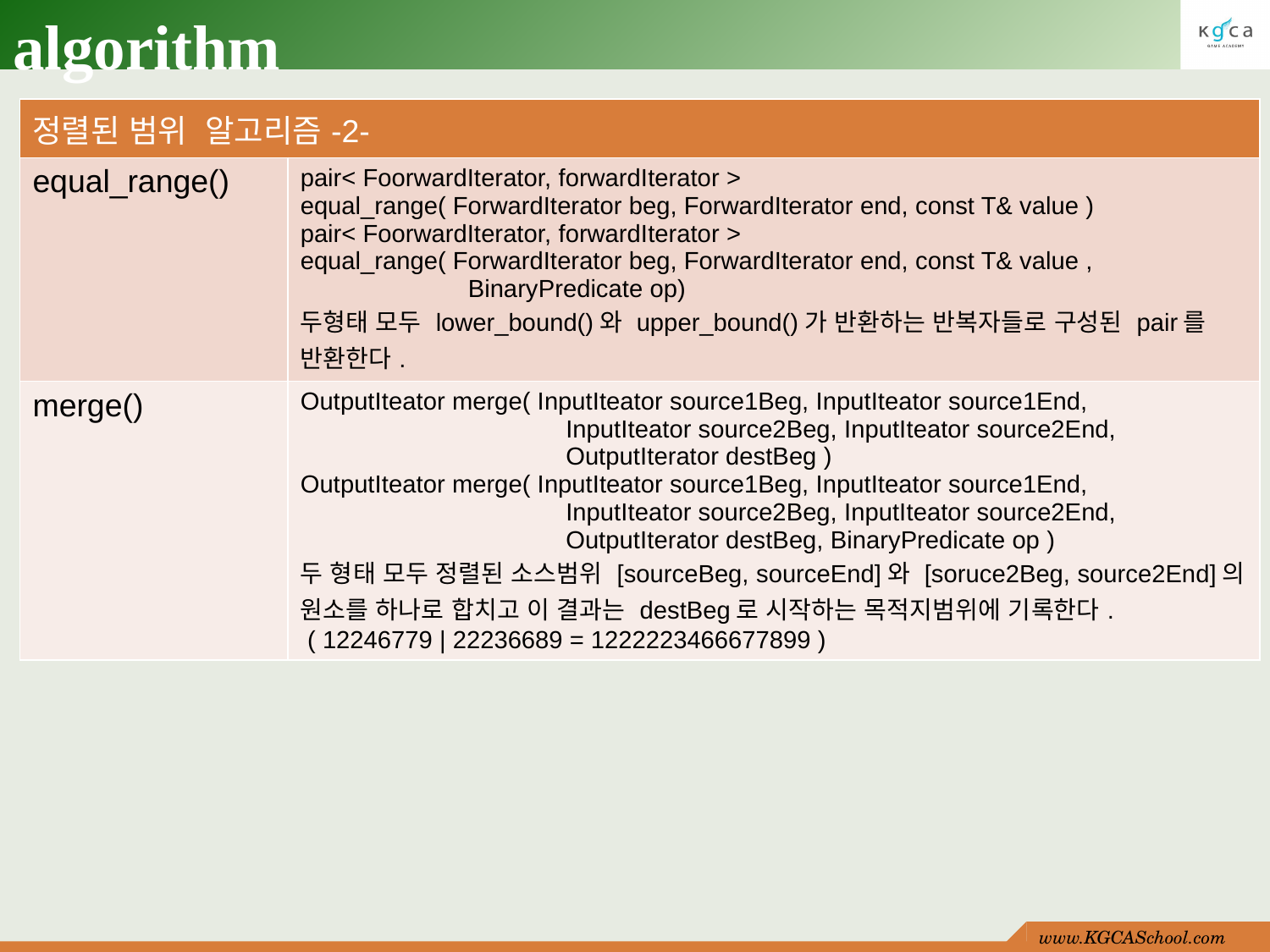

# algorithm
| 정렬된 범위 알고리즘-2- |  |
| --- | --- |
| equal\_range() | pair< FoorwardIterator, forwardIterator > equal\_range( ForwardIterator beg, ForwardIterator end, const T& value ) pair< FoorwardIterator, forwardIterator > equal\_range( ForwardIterator beg, ForwardIterator end, const T& value , BinaryPredicate op) 두형태 모두 lower\_bound()와 upper\_bound()가 반환하는 반복자들로 구성된 pair를 반환한다. |
| merge() | OutputIteator merge( InputIteator source1Beg, InputIteator source1End, InputIteator source2Beg, InputIteator source2End, OutputIterator destBeg ) OutputIteator merge( InputIteator source1Beg, InputIteator source1End, InputIteator source2Beg, InputIteator source2End, OutputIterator destBeg, BinaryPredicate op ) 두 형태 모두 정렬된 소스범위 [sourceBeg, sourceEnd]와 [soruce2Beg, source2End]의 원소를 하나로 합치고 이 결과는 destBeg로 시작하는 목적지범위에 기록한다. ( 12246779 | 22236689 = 1222223466677899 ) |